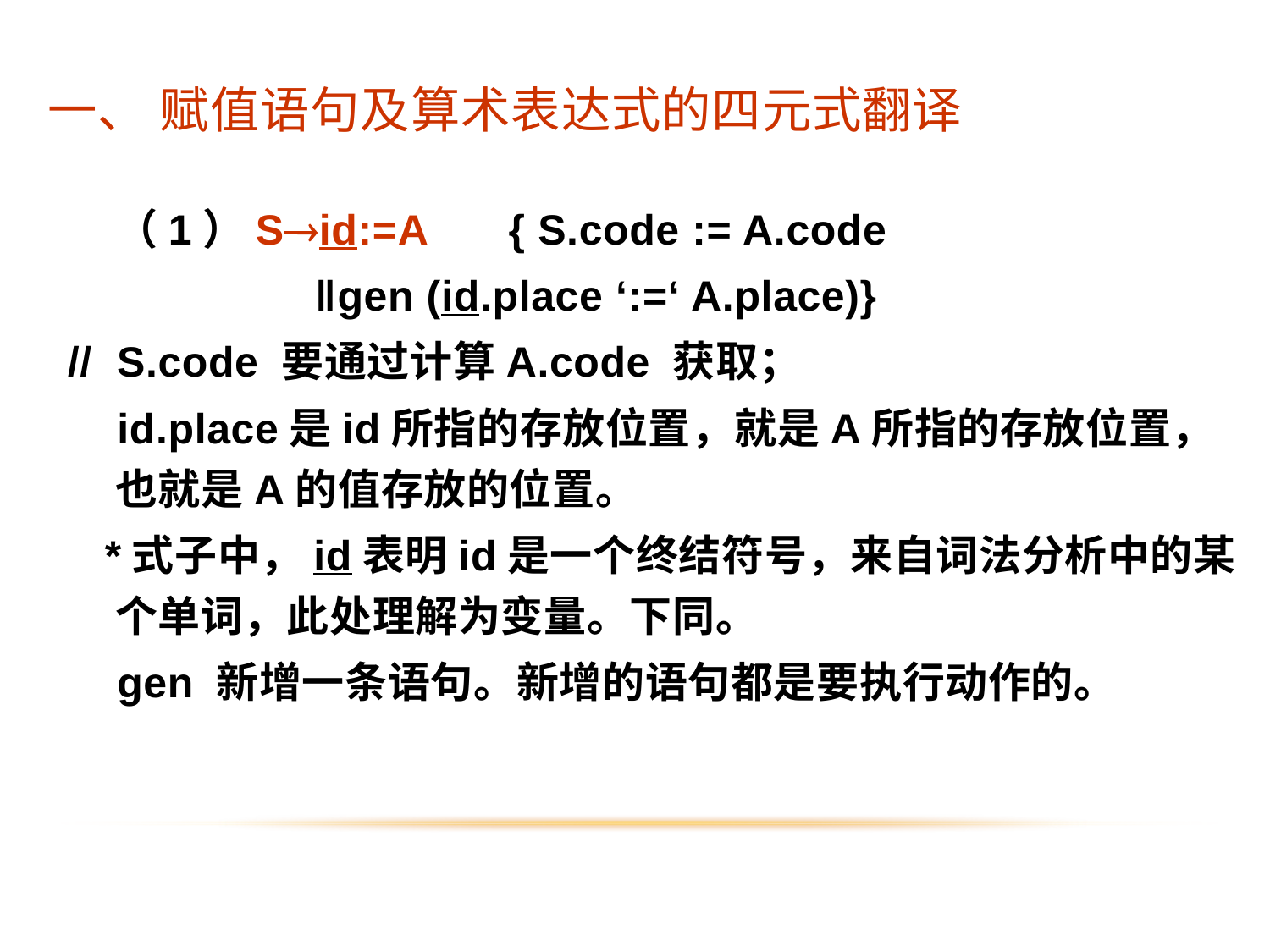

一、 赋值语句及算术表达式的四元式翻译
	（1）S→id:=A  	 { S.code := A.code
                    ‖gen (id.place ‘:=‘ A.place)}
//  S.code 要通过计算A.code 获取；
    id.place是id所指的存放位置，就是A所指的存放位置，也就是A的值存放的位置。
   *式子中，id表明id是一个终结符号，来自词法分析中的某个单词，此处理解为变量。下同。
    gen 新增一条语句。新增的语句都是要执行动作的。